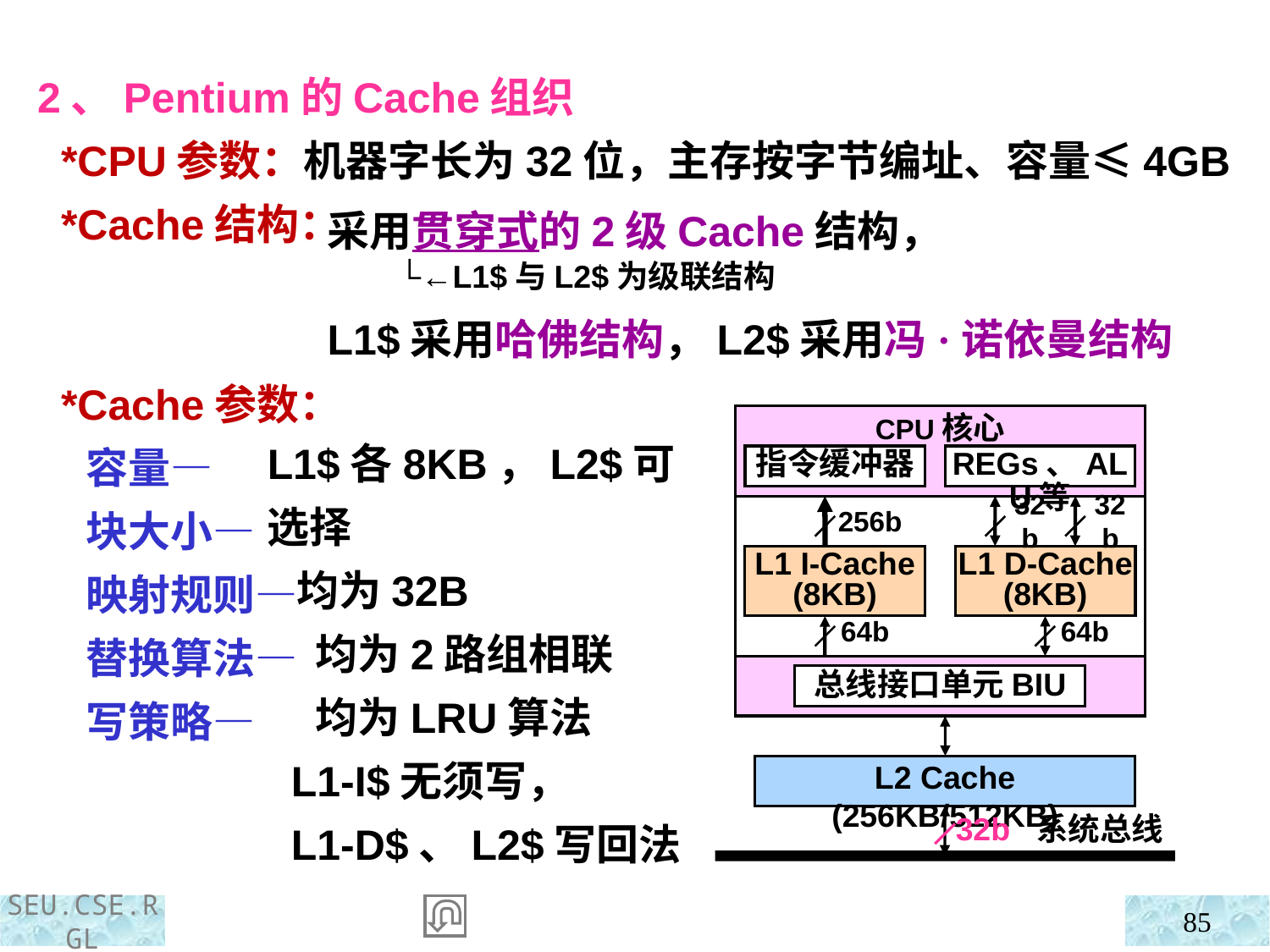

2、Pentium的Cache组织
  *CPU参数：机器字长为32位，主存按字节编址、容量≤4GB
  *Cache结构：

  *Cache参数：
    容量—
    块大小—
    映射规则—
    替换算法—
    写策略—
采用贯穿式的2级Cache结构，
        └←L1$与L2$为级联结构
L1$采用哈佛结构，L2$采用冯·诺依曼结构

CPU核心
指令缓冲器
REGs、ALU等

256b
32b
32b

L1 I-Cache
(8KB)
L1 D-Cache
(8KB)
64b
64b

总线接口单元BIU

L2 Cache (256KB/512KB)

32b
系统总线

L1$各8KB，L2$可选择
  均为32B
    均为2路组相联
    均为LRU算法
  L1-I$无须写，
  L1-D$、L2$写回法

85